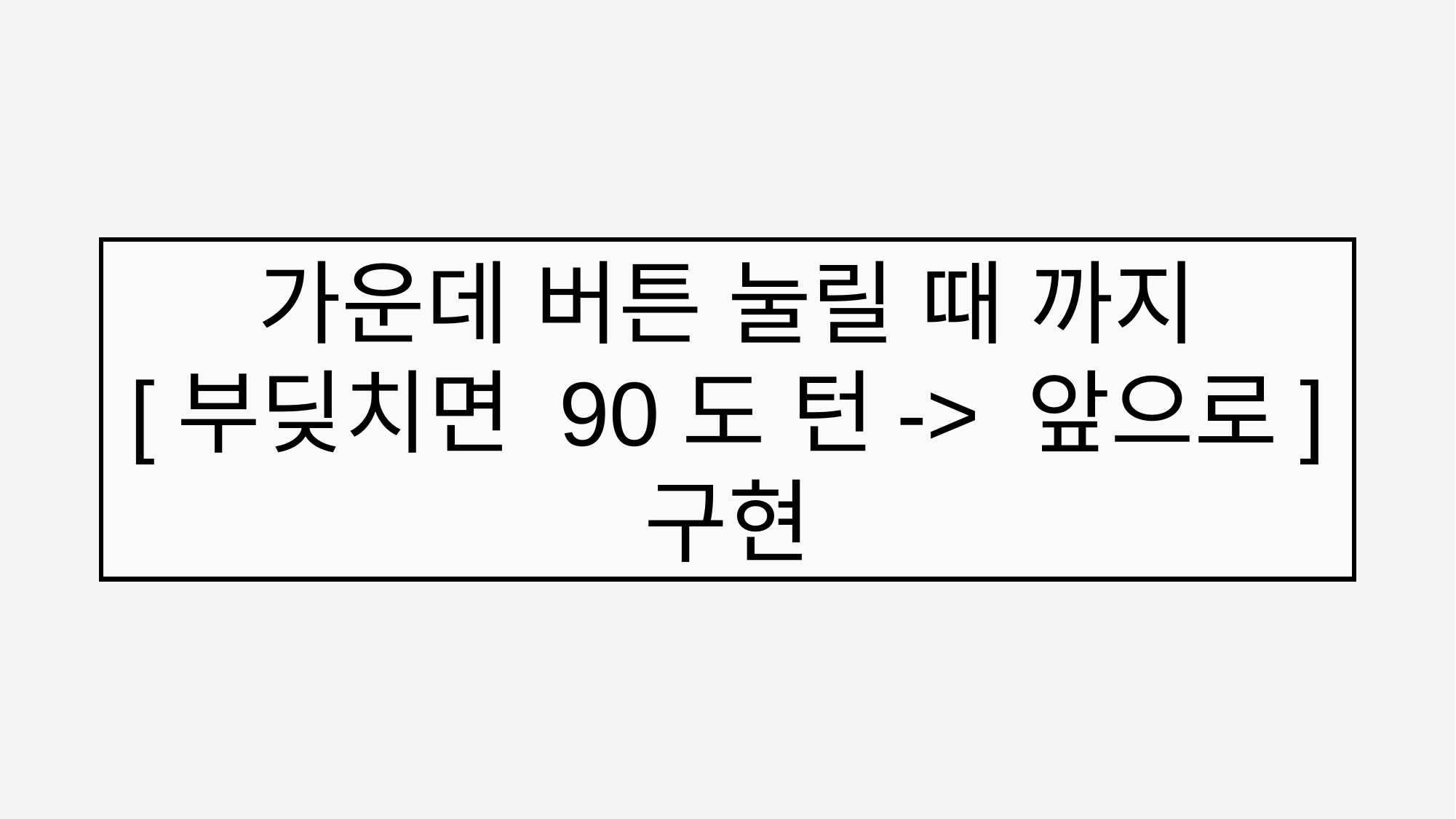

가운데 버튼 눌릴 때 까지
[부딪치면 90도 턴-> 앞으로]
구현